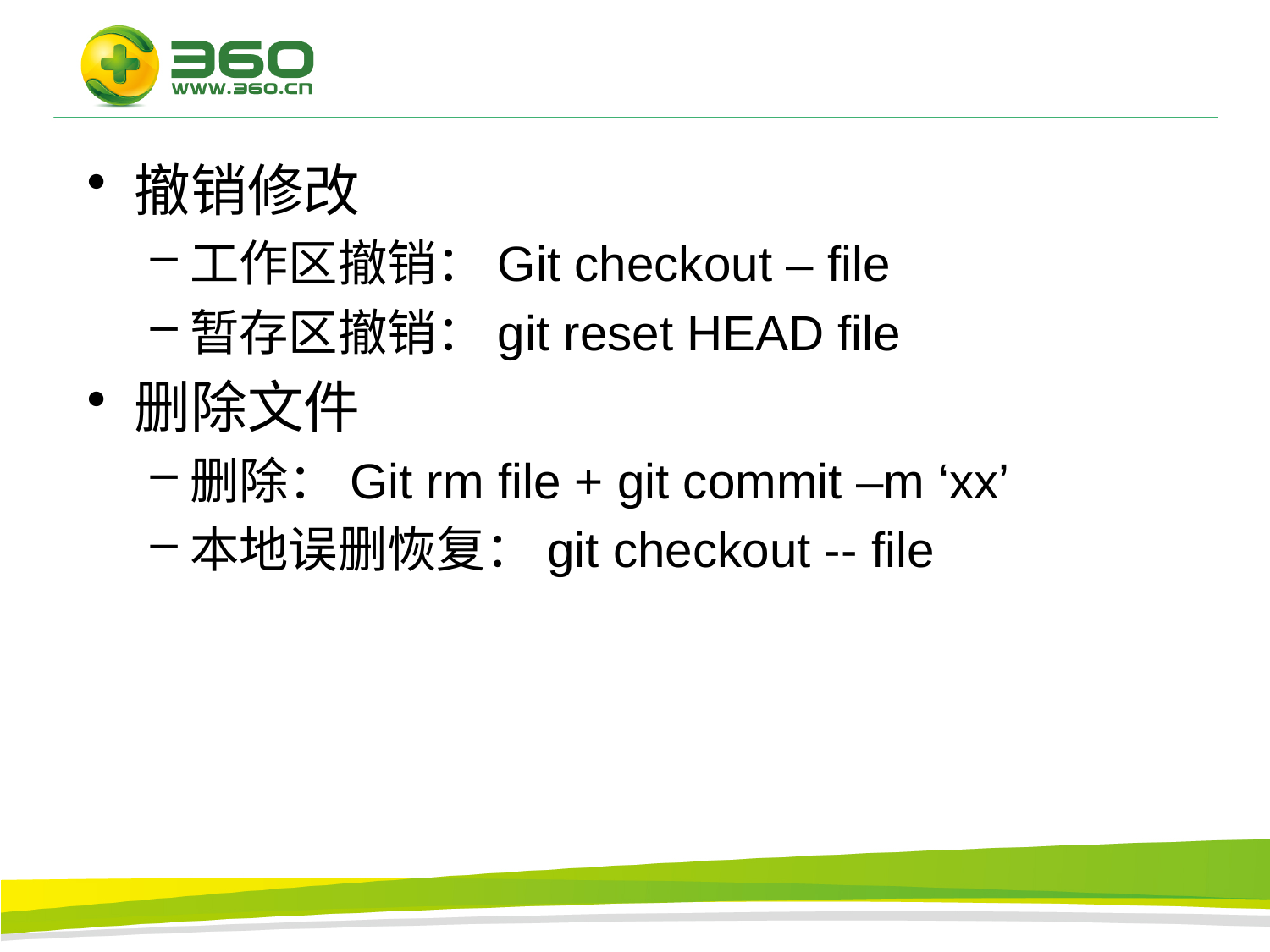

#
撤销修改
工作区撤销：Git checkout – file
暂存区撤销：git reset HEAD file
删除文件
删除：Git rm file + git commit –m ‘xx’
本地误删恢复：git checkout -- file